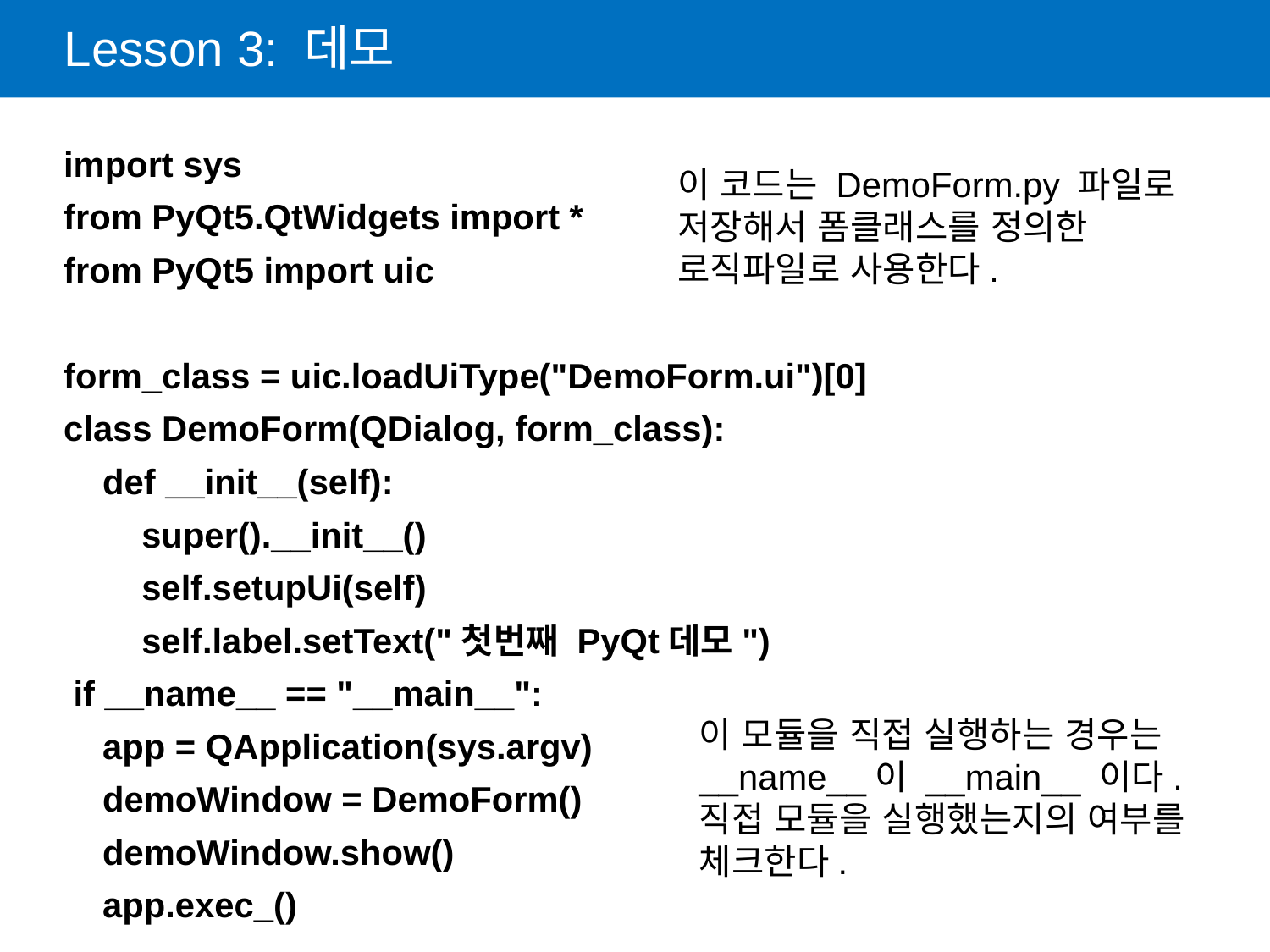

# Lesson 3: 데모
import sys
from PyQt5.QtWidgets import *
from PyQt5 import uic

form_class = uic.loadUiType("DemoForm.ui")[0]
class DemoForm(QDialog, form_class):
    def __init__(self):
        super().__init__()
        self.setupUi(self)
        self.label.setText("첫번째 PyQt데모")
 if __name__ == "__main__":
    app = QApplication(sys.argv)
    demoWindow = DemoForm()
    demoWindow.show()
    app.exec_()
이 코드는 DemoForm.py 파일로 저장해서 폼클래스를 정의한 로직파일로 사용한다.

이 모듈을 직접 실행하는 경우는
__name__이 __main__ 이다.
직접 모듈을 실행했는지의 여부를
체크한다.